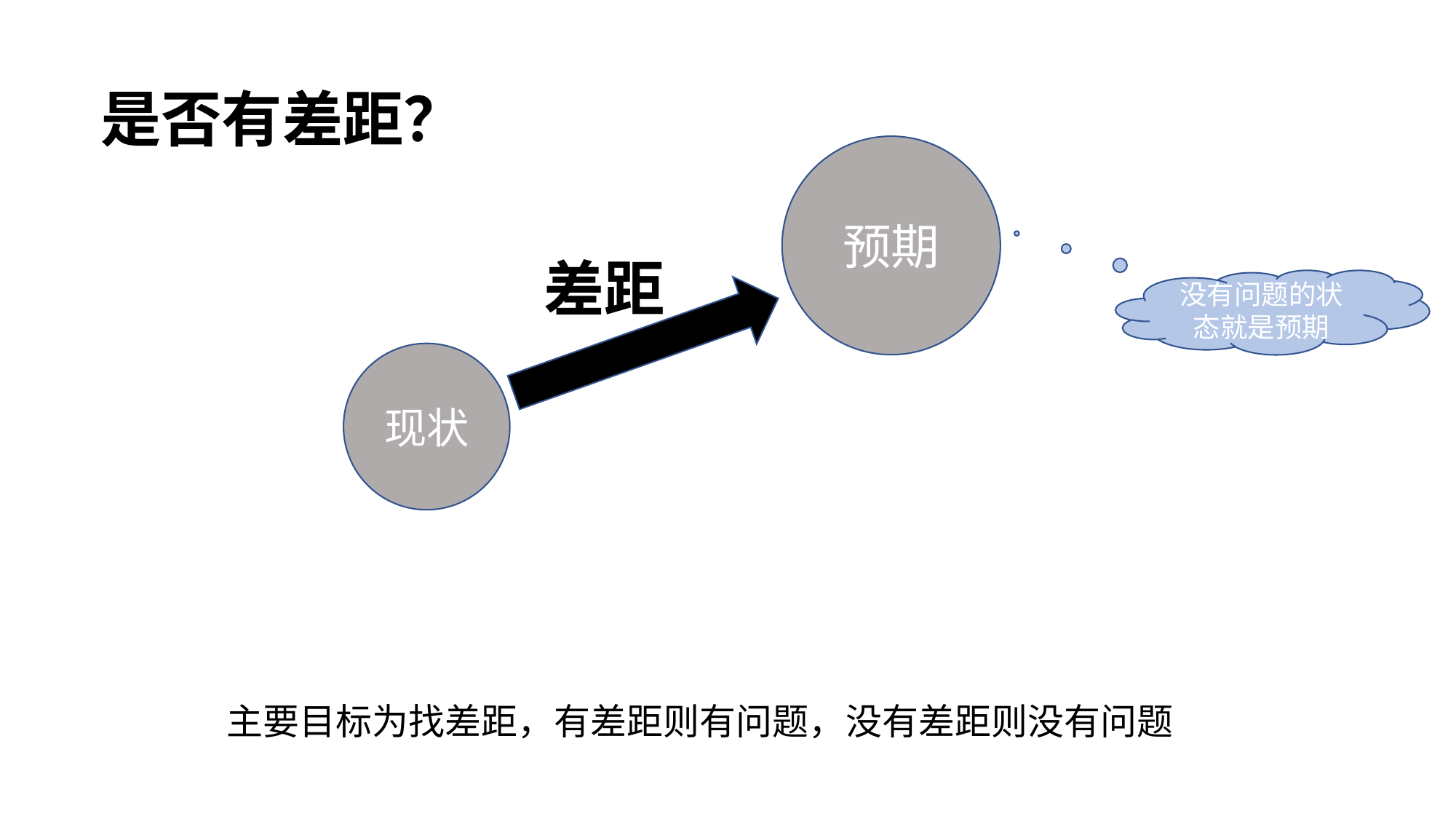

是否有差距？
预期
差距
没有问题的状态就是预期

现状
主要目标为找差距，有差距则有问题，没有差距则没有问题